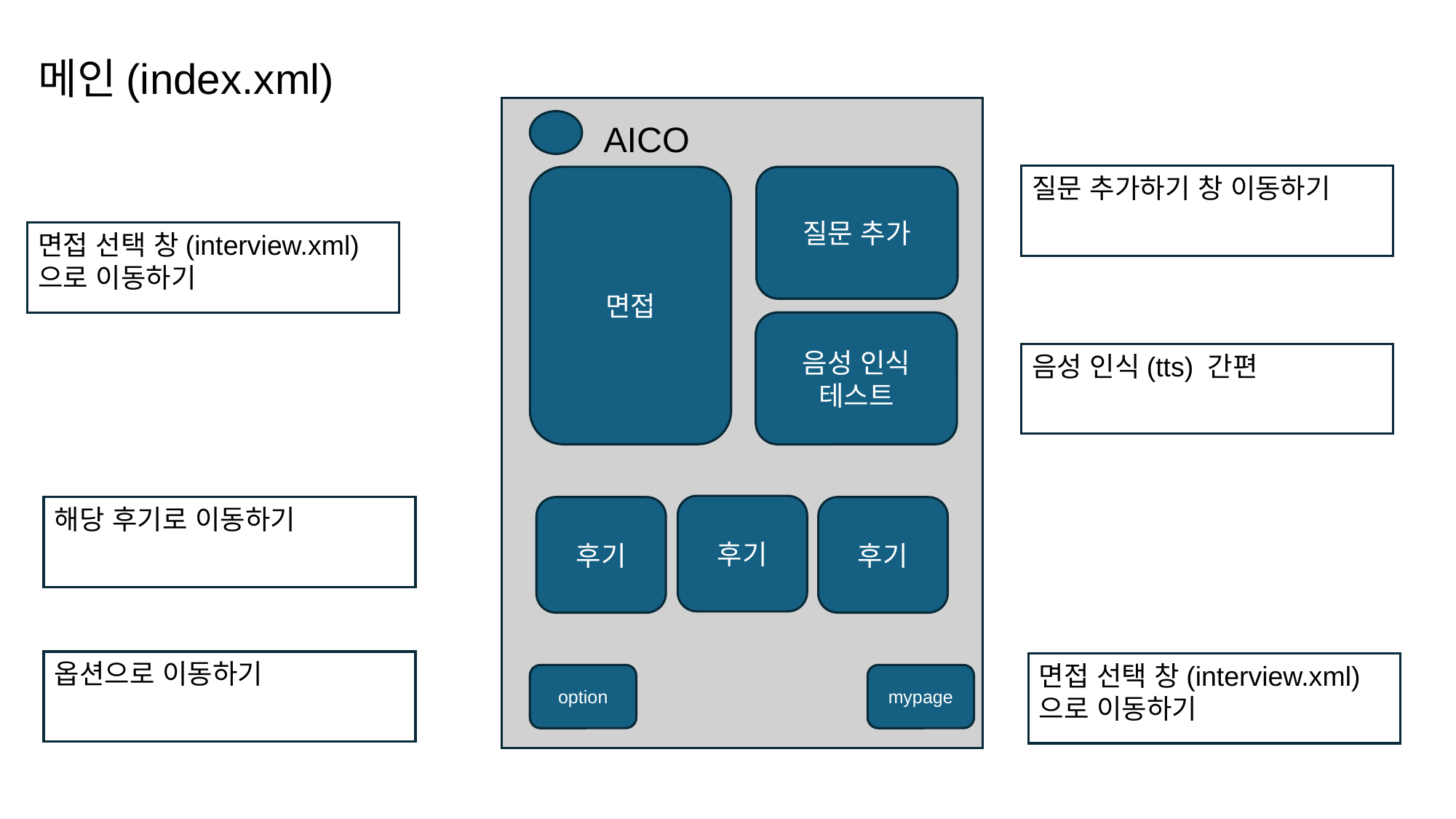

# 메인(index.xml)

AICO
질문 추가하기 창 이동하기
면접
질문 추가
면접 선택 창(interview.xml)으로 이동하기

음성 인식
테스트
음성 인식(tts) 간편
후기
해당 후기로 이동하기

후기
후기
옵션으로 이동하기

면접 선택 창(interview.xml)으로 이동하기

option
mypage